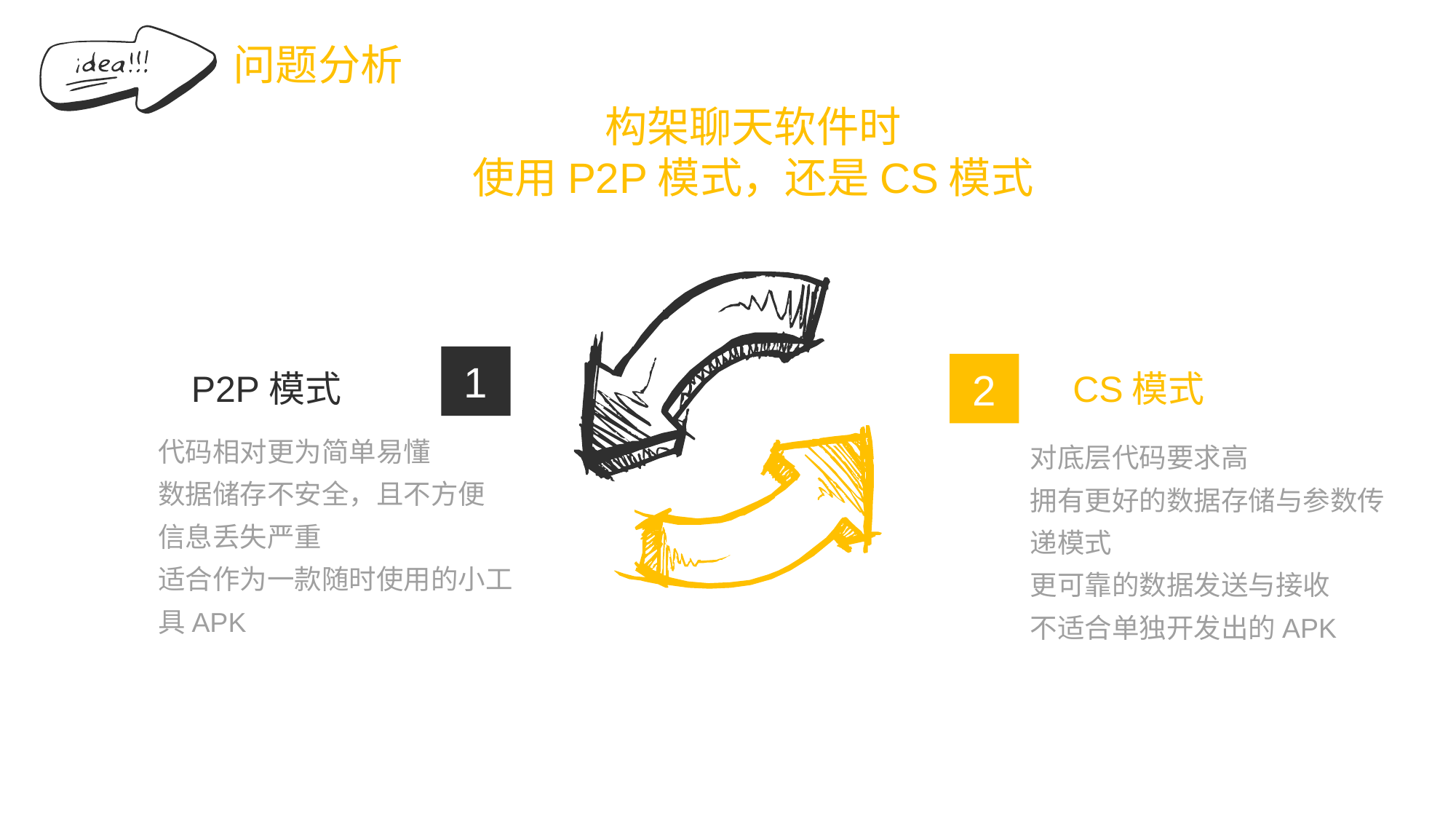

问题分析
构架聊天软件时
使用P2P模式，还是CS模式

1
2
CS模式
P2P模式
代码相对更为简单易懂
数据储存不安全，且不方便
信息丢失严重
适合作为一款随时使用的小工具APK

对底层代码要求高
拥有更好的数据存储与参数传递模式
更可靠的数据发送与接收
不适合单独开发出的APK